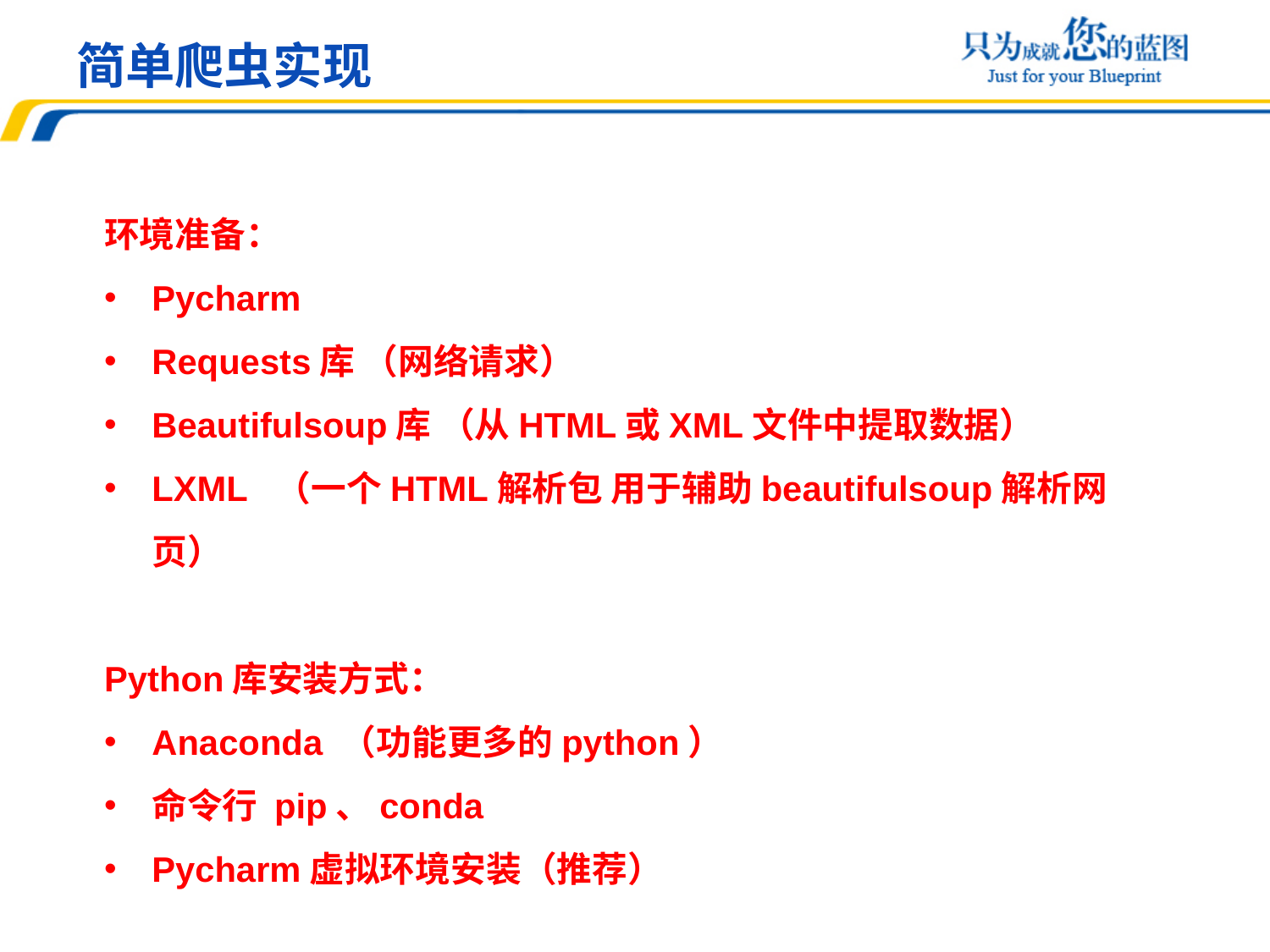

简单爬虫实现
环境准备：
Pycharm
Requests库 （网络请求）
Beautifulsoup库 （从HTML或XML文件中提取数据）
LXML  （一个HTML解析包 用于辅助beautifulsoup解析网页）

Python库安装方式：
Anaconda （功能更多的python）
命令行 pip、conda
Pycharm虚拟环境安装（推荐）